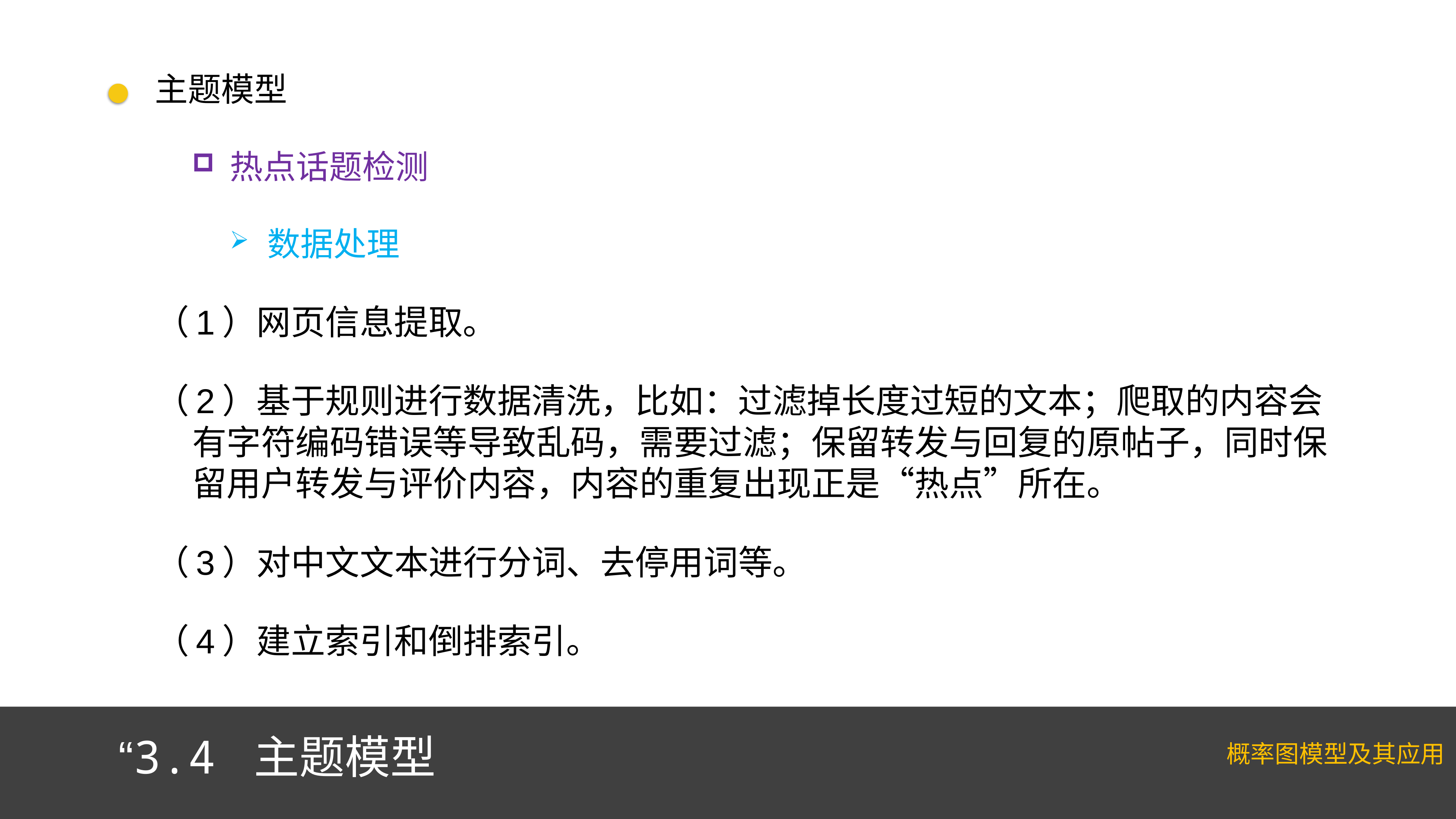

主题模型
热点话题检测
数据处理
（1）网页信息提取。
（2）基于规则进行数据清洗，比如：过滤掉长度过短的文本；爬取的内容会有字符编码错误等导致乱码，需要过滤；保留转发与回复的原帖子，同时保留用户转发与评价内容，内容的重复出现正是“热点”所在。
（3）对中文文本进行分词、去停用词等。
（4）建立索引和倒排索引。

“3.4 主题模型